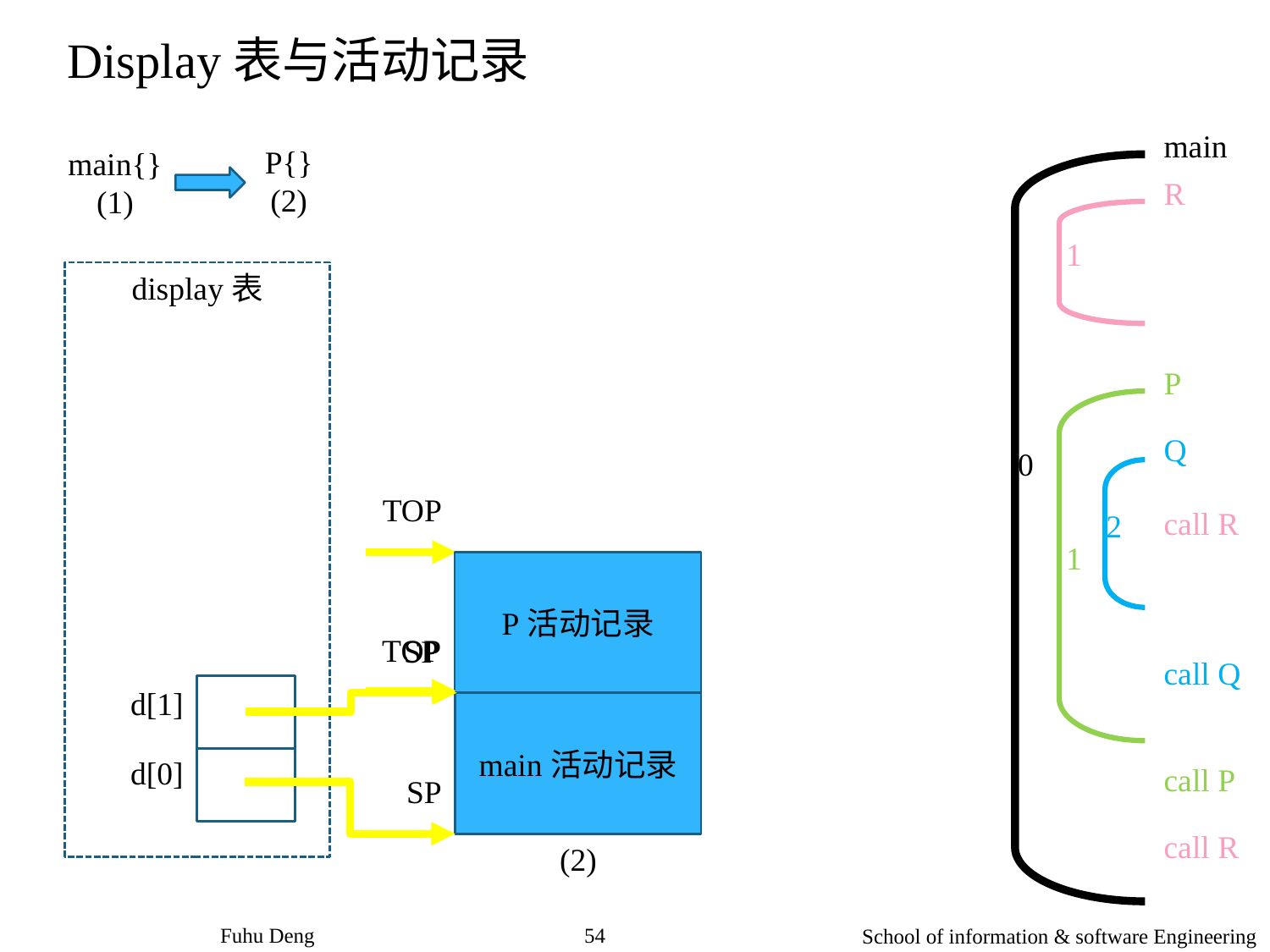

Display表与活动记录
main
P{}
(2)
main{}
(1)

R

1
display表
P

Q
0

TOP
call R
2
1
P活动记录
TOP
SP
call Q

d[1]
main活动记录
d[0]

call P
SP
call R
(2)
Fuhu Deng
54
School of information & software Engineering